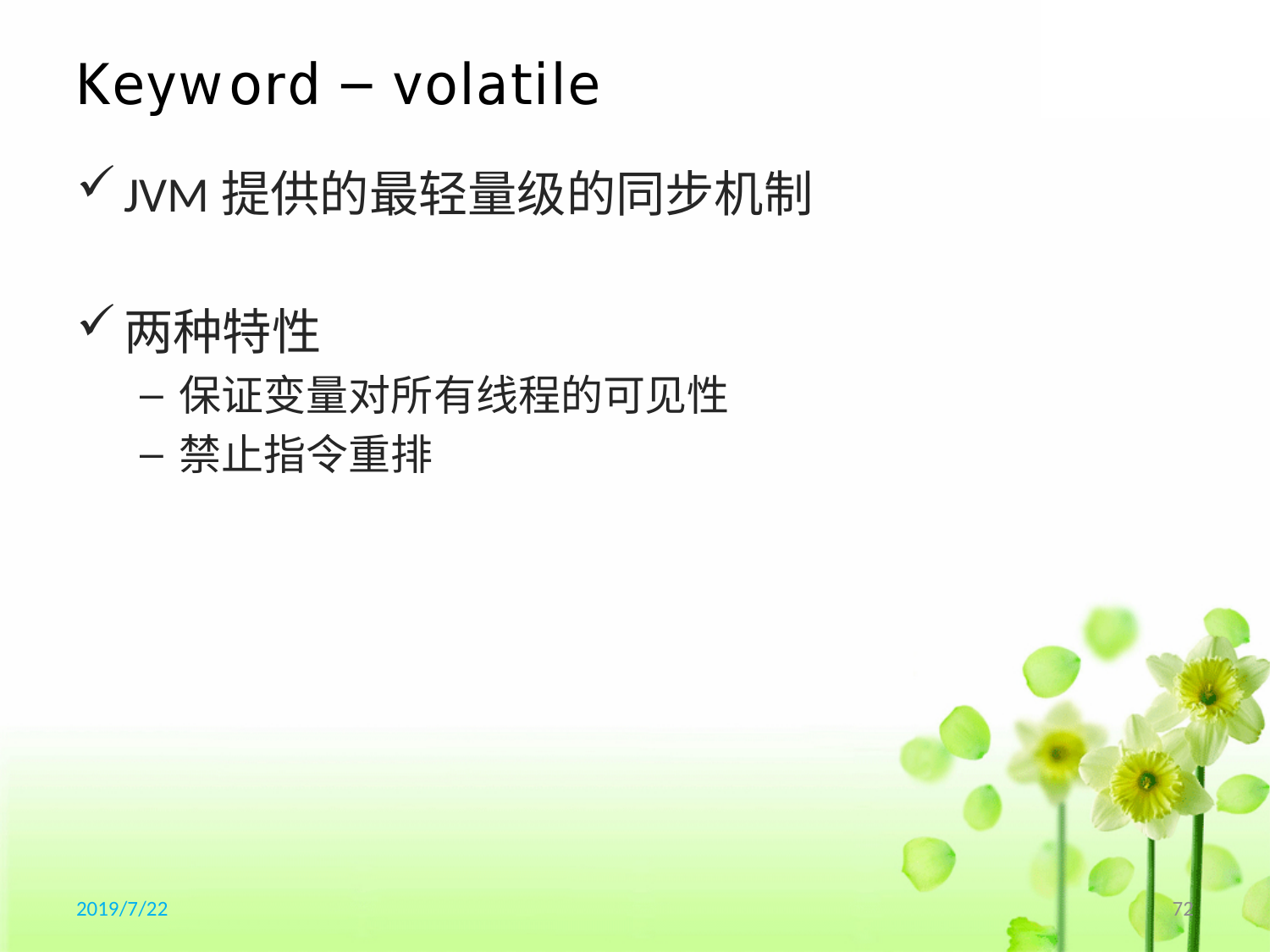

# Keyword – volatile
JVM提供的最轻量级的同步机制

两种特性
保证变量对所有线程的可见性
禁止指令重排

2019/7/22
72